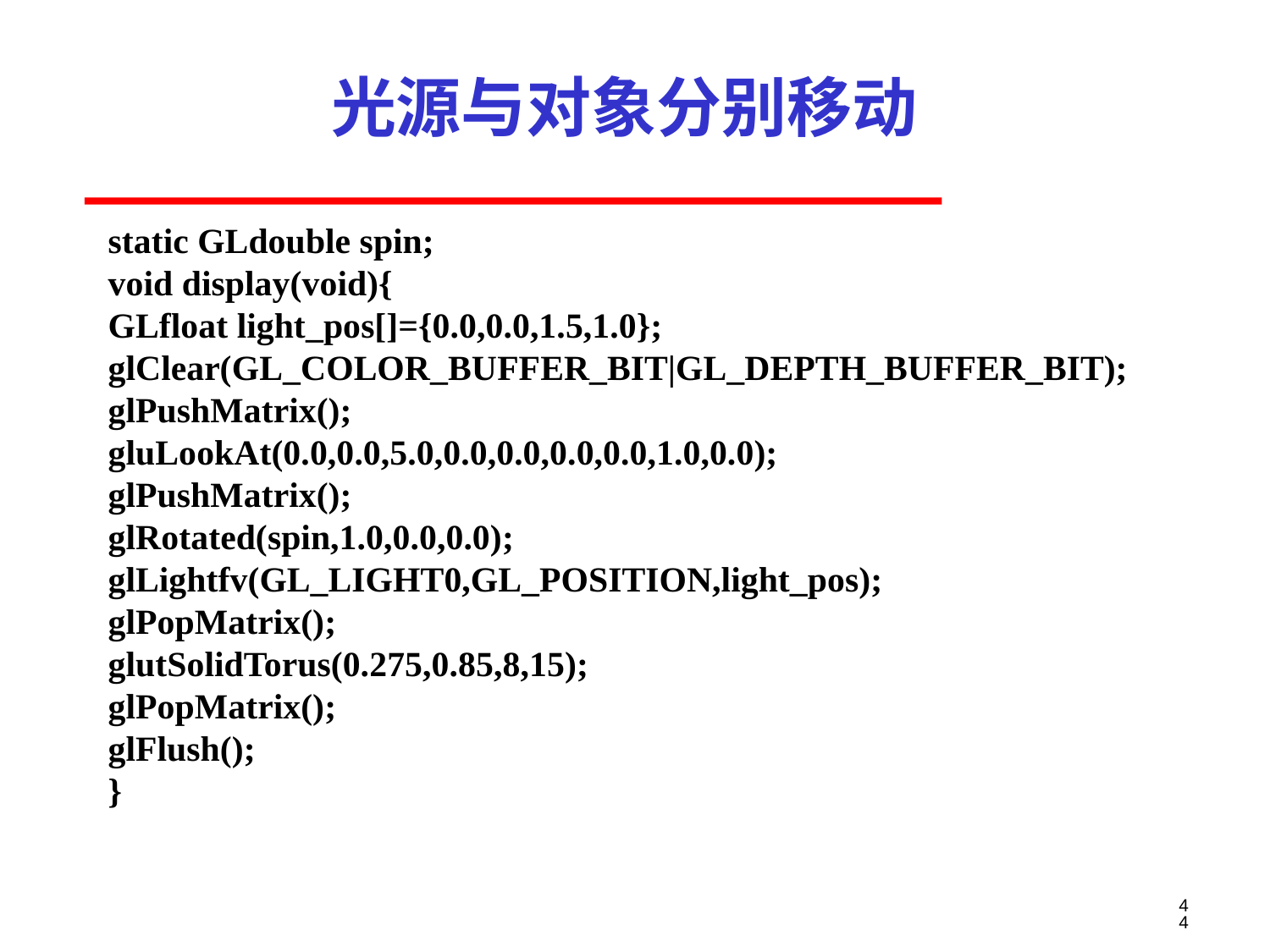

# 光源与对象分别移动
static GLdouble spin;
void display(void){
GLfloat light_pos[]={0.0,0.0,1.5,1.0};
glClear(GL_COLOR_BUFFER_BIT|GL_DEPTH_BUFFER_BIT);
glPushMatrix();
gluLookAt(0.0,0.0,5.0,0.0,0.0,0.0,0.0,1.0,0.0);
glPushMatrix();
glRotated(spin,1.0,0.0,0.0);
glLightfv(GL_LIGHT0,GL_POSITION,light_pos);
glPopMatrix();
glutSolidTorus(0.275,0.85,8,15);
glPopMatrix();
glFlush();
}
44